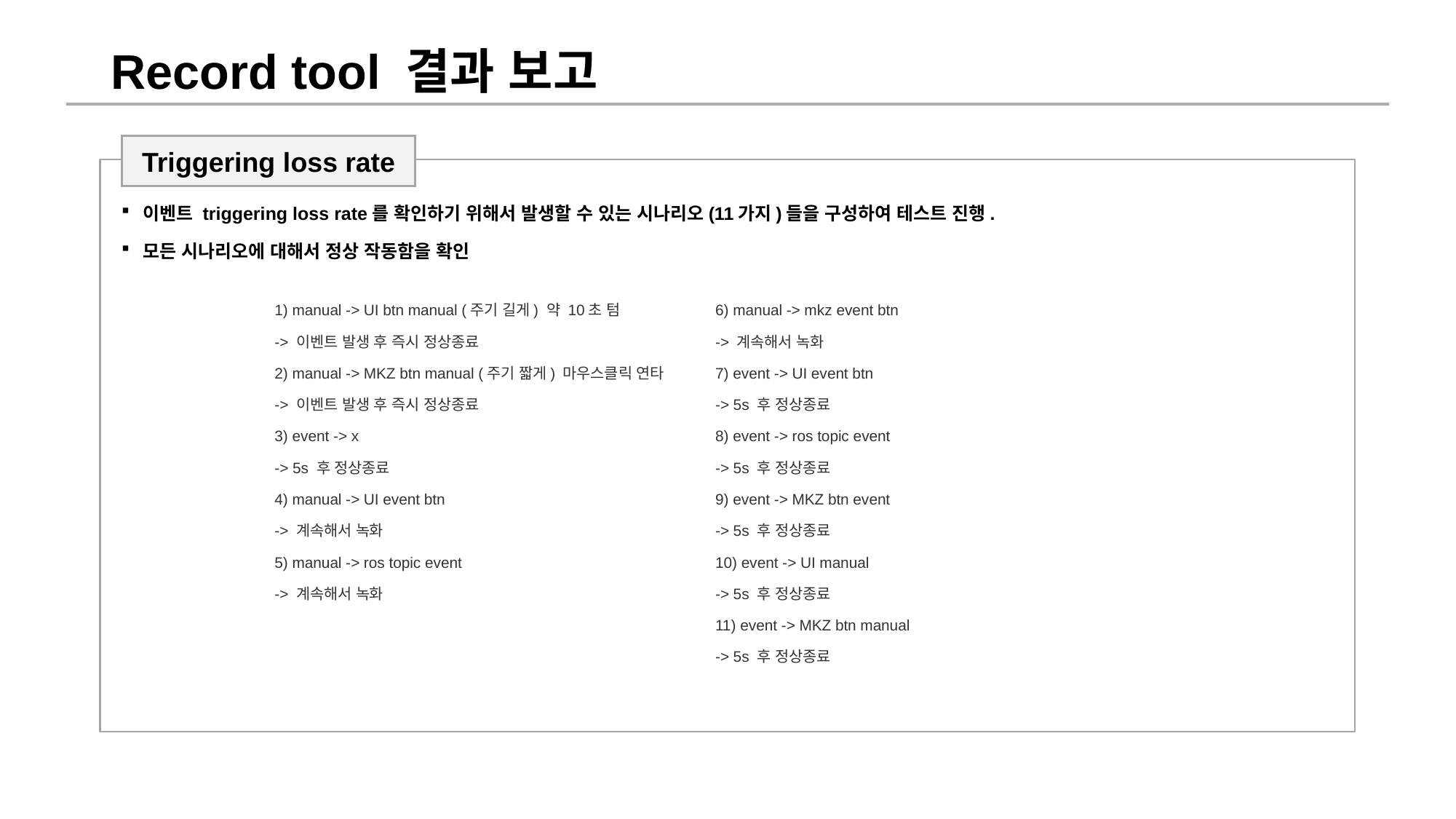

# Record tool 결과 보고
Triggering loss rate

이벤트 triggering loss rate를 확인하기 위해서 발생할 수 있는 시나리오(11가지)들을 구성하여 테스트 진행.
모든 시나리오에 대해서 정상 작동함을 확인

1) manual -> UI btn manual (주기 길게) 약 10초 텀
-> 이벤트 발생 후 즉시 정상종료
2) manual -> MKZ btn manual (주기 짧게) 마우스클릭 연타
-> 이벤트 발생 후 즉시 정상종료
3) event -> x
-> 5s 후 정상종료
4) manual -> UI event btn
-> 계속해서 녹화
5) manual -> ros topic event
-> 계속해서 녹화
6) manual -> mkz event btn
-> 계속해서 녹화
7) event -> UI event btn
-> 5s 후 정상종료
8) event -> ros topic event
-> 5s 후 정상종료
9) event -> MKZ btn event
-> 5s 후 정상종료
10) event -> UI manual
-> 5s 후 정상종료
11) event -> MKZ btn manual
-> 5s 후 정상종료